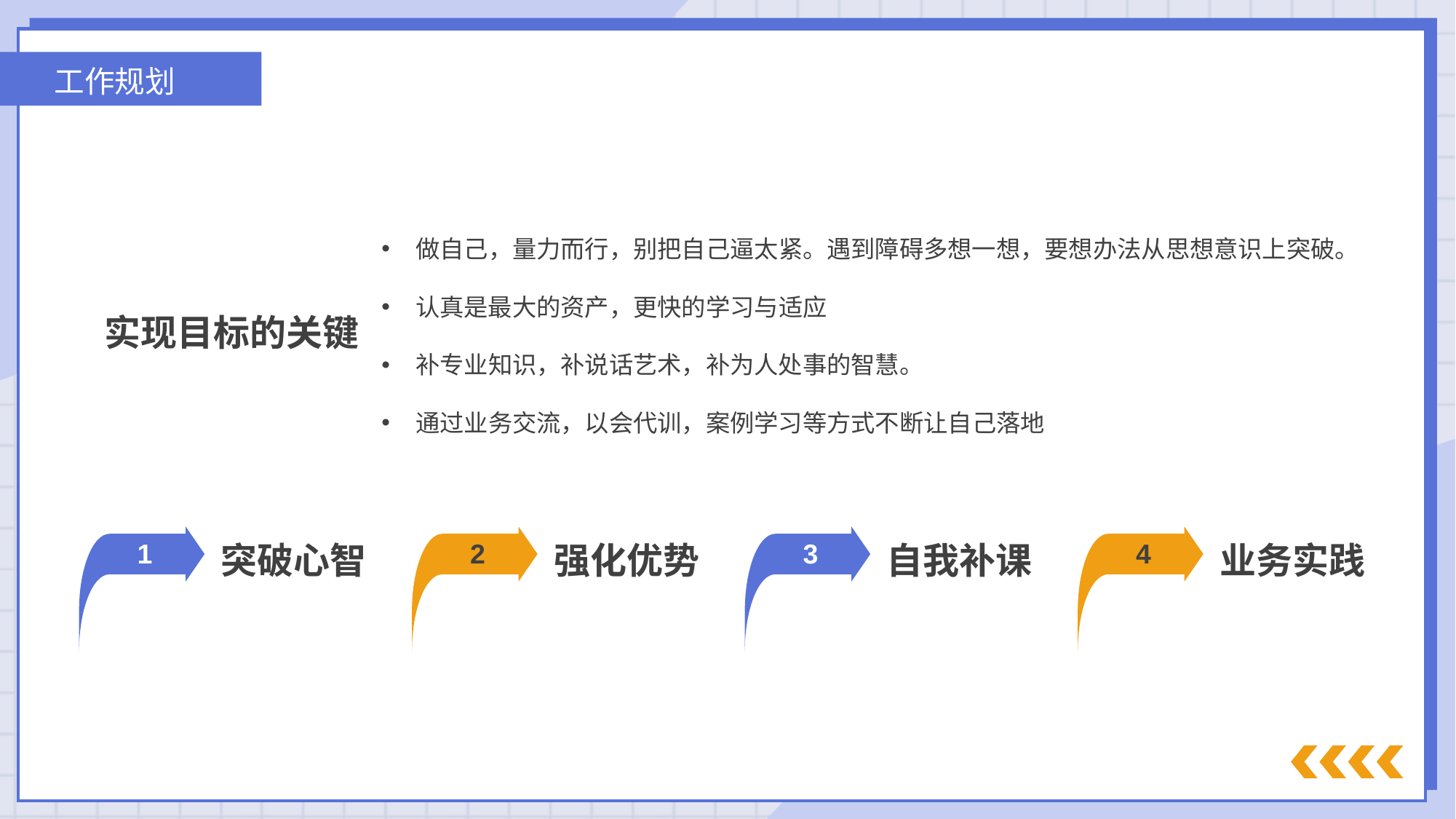

做自己，量力而行，别把自己逼太紧。遇到障碍多想一想，要想办法从思想意识上突破。

认真是最大的资产，更快的学习与适应

补专业知识，补说话艺术，补为人处事的智慧。

通过业务交流，以会代训，案例学习等方式不断让自己落地

实现目标的关键
突破心智

1
强化优势

2
自我补课

3
业务实践

4